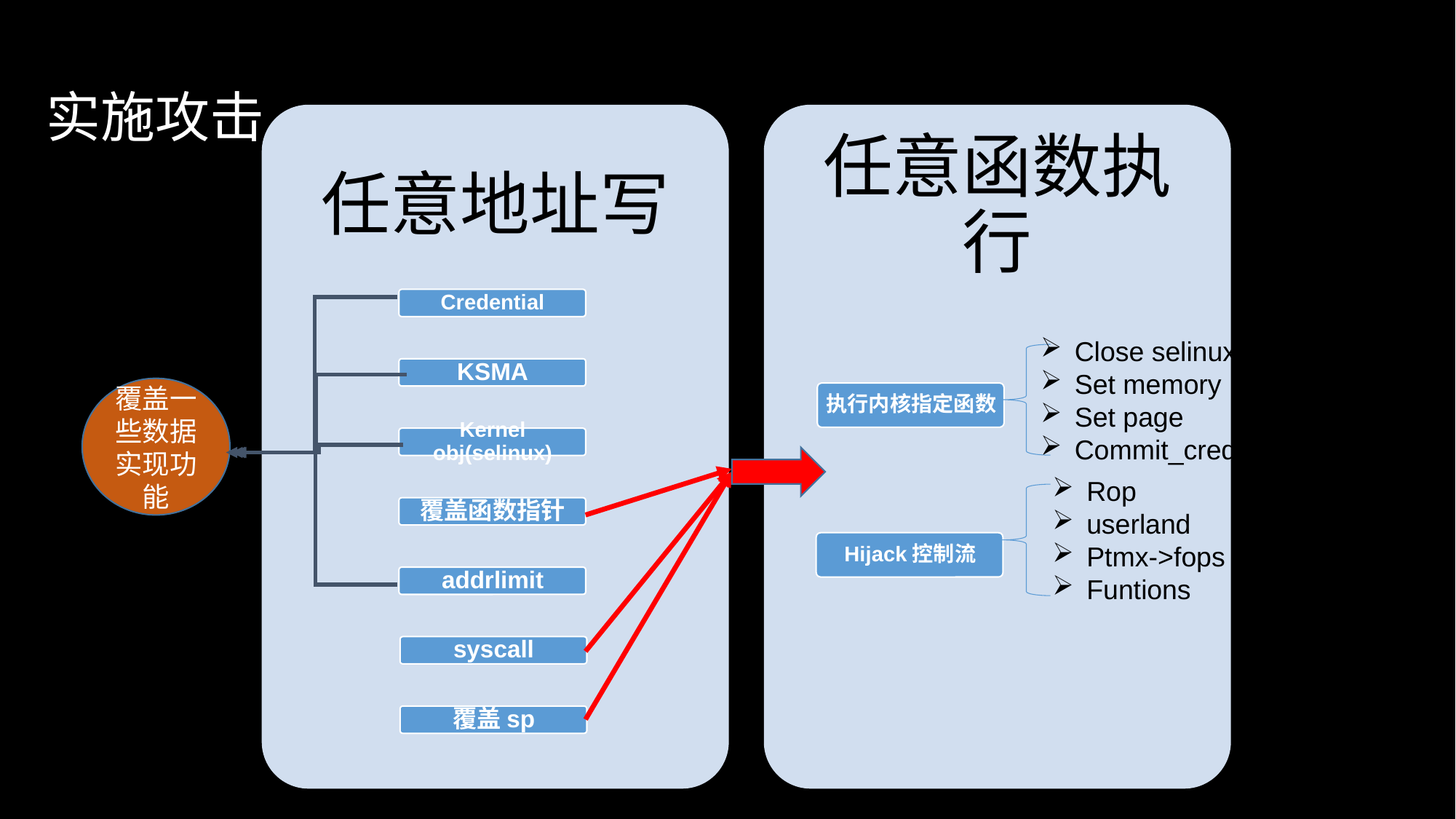

实施攻击
任意地址写
Credential
KSMA
Kernel obj(selinux)
覆盖函数指针
addrlimit
syscall
覆盖sp
任意函数执行
执行内核指定函数
Hijack控制流
覆盖一些数据实现功能
Close selinux
Set memory
Set page
Commit_cred

Rop
userland
Ptmx->fops
Funtions